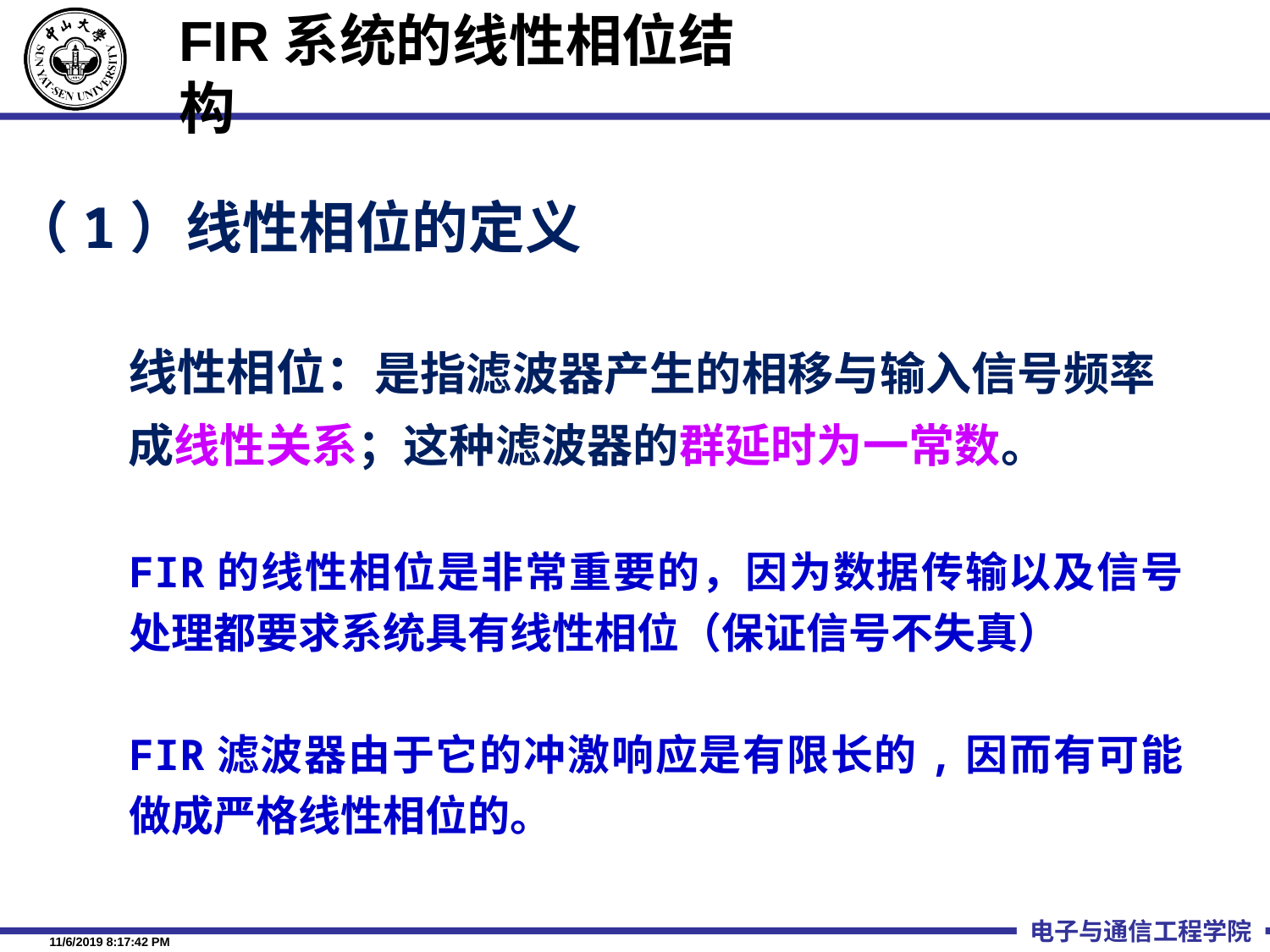

FIR系统的线性相位结构
（1）线性相位的定义
线性相位：是指滤波器产生的相移与输入信号频率成线性关系；这种滤波器的群延时为一常数。
FIR的线性相位是非常重要的，因为数据传输以及信号处理都要求系统具有线性相位（保证信号不失真）

FIR滤波器由于它的冲激响应是有限长的,因而有可能做成严格线性相位的。